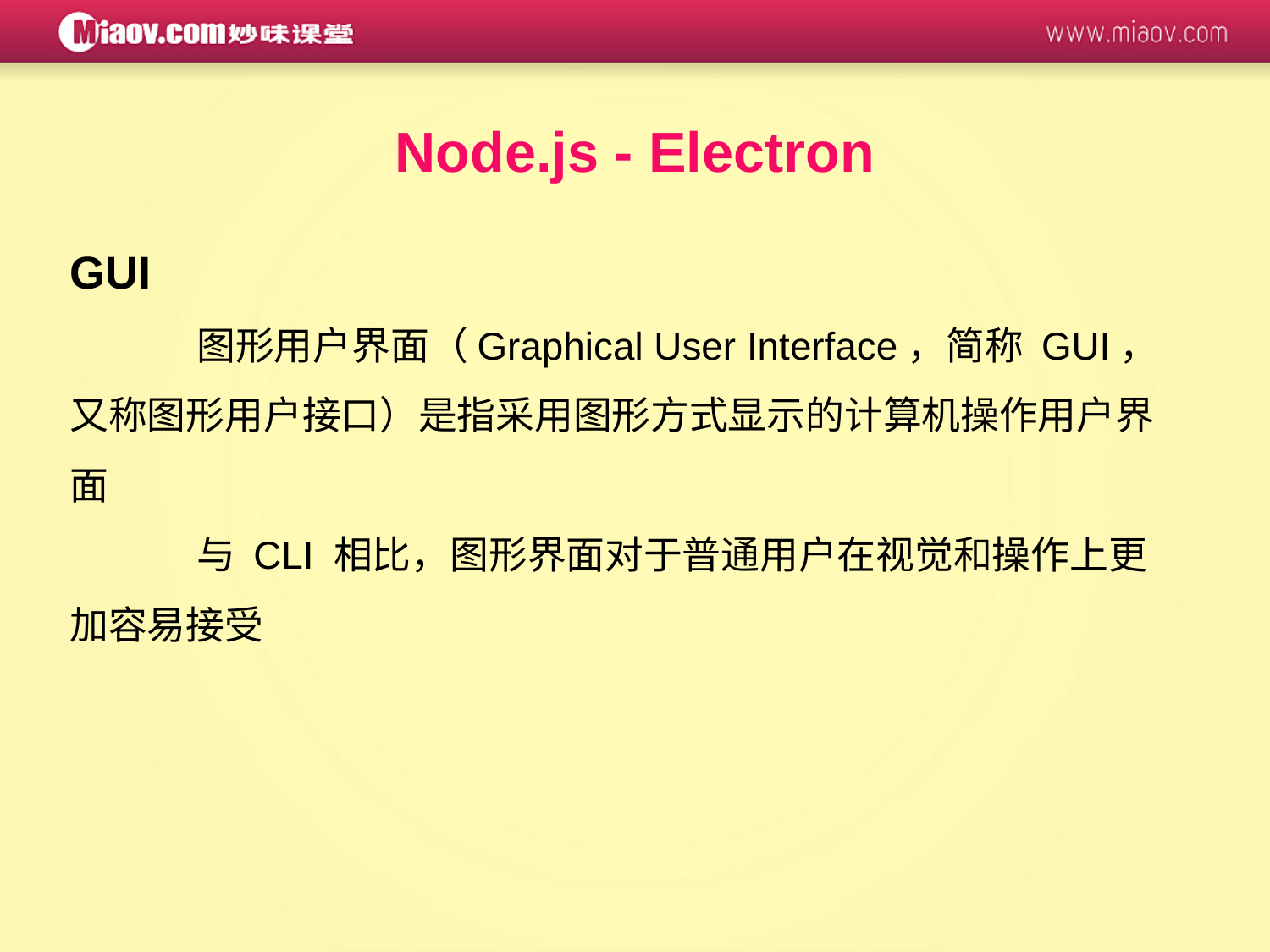

Node.js - Electron
GUI
	图形用户界面（Graphical User Interface，简称 GUI，又称图形用户接口）是指采用图形方式显示的计算机操作用户界面
	与 CLI 相比，图形界面对于普通用户在视觉和操作上更加容易接受